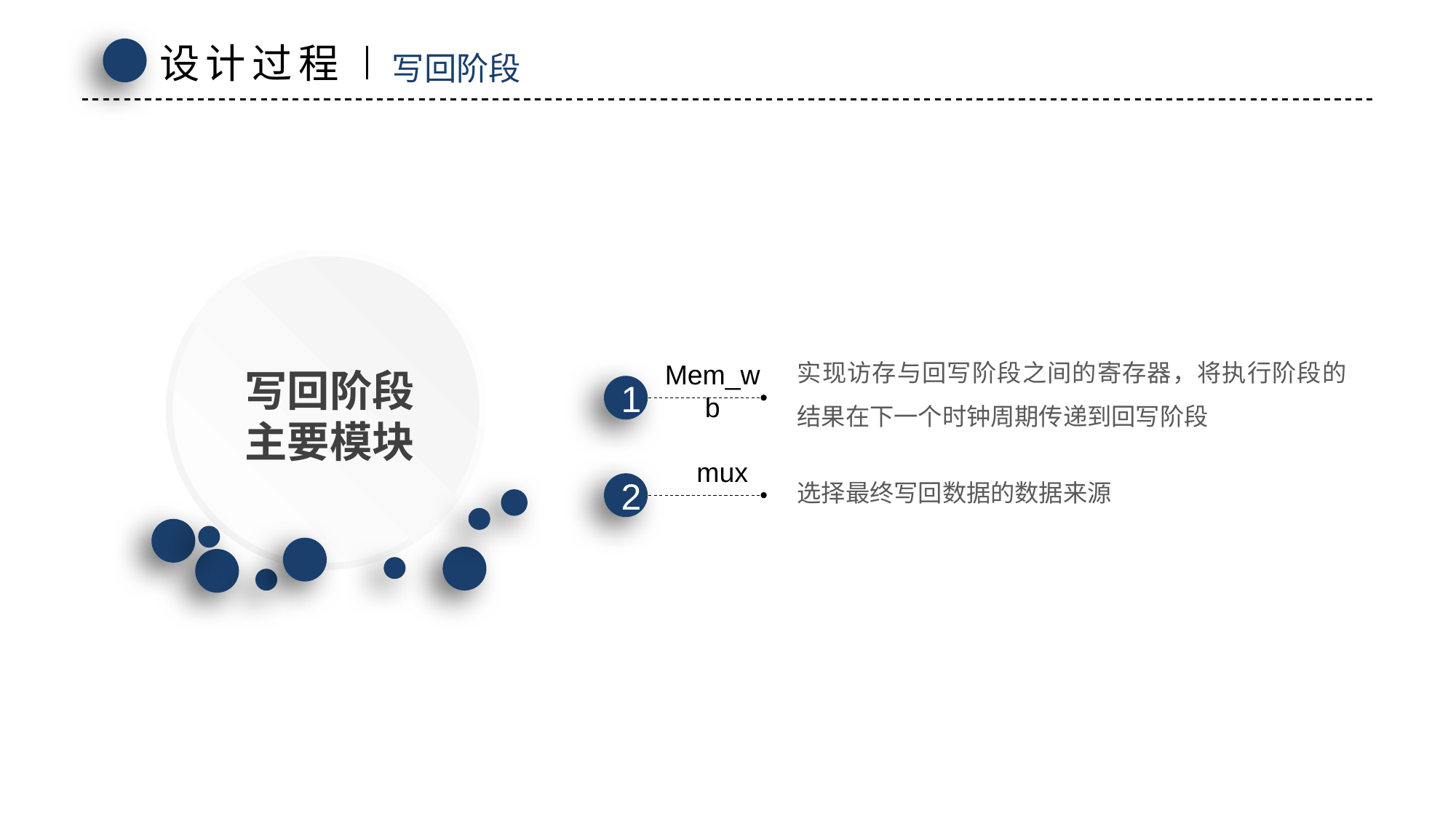

设计过程

写回阶段

实现访存与回写阶段之间的寄存器，将执行阶段的结果在下一个时钟周期传递到回写阶段
Mem_wb
1
写回阶段
主要模块
mux
选择最终写回数据的数据来源
2